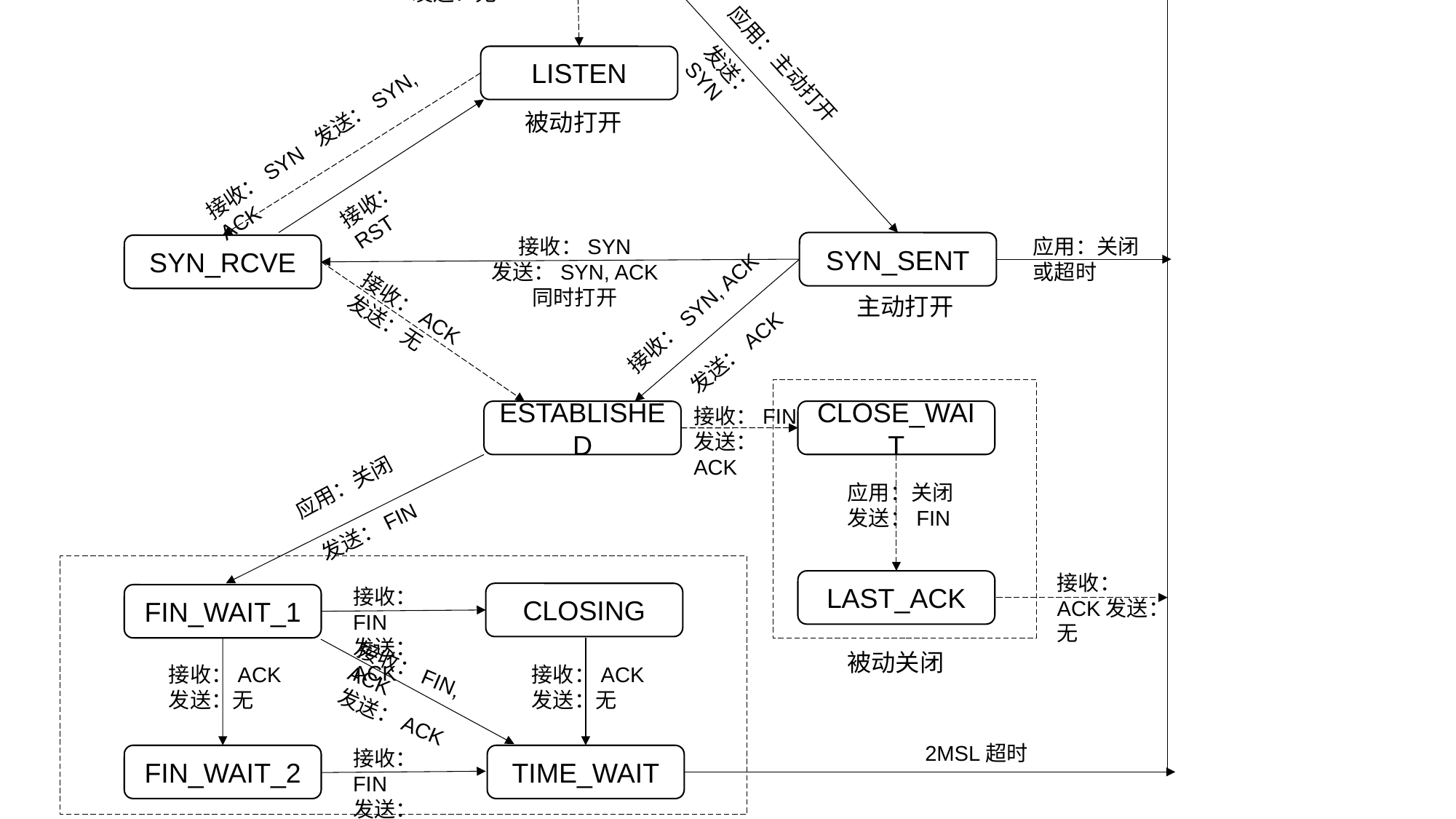

起始点
CLOSE
应用：主动打开
发送：SYN
应用：被动打开
发送：无
LISTEN
被动打开
接收：SYN  发送：SYN, ACK
接收：RST
应用：关闭
或超时
接收：SYN
发送：SYN, ACK
同时打开
SYN_SENT
SYN_RCVE
主动打开
接收：SYN, ACK
接收：ACK
发送：无
发送：ACK

接收：FIN
发送：ACK
CLOSE_WAIT
ESTABLISHED
应用：关闭
发送：FIN
应用：关闭
发送：FIN

接收：ACK发送：无
LAST_ACK
接收：FIN
发送：ACK
CLOSING
FIN_WAIT_1
接收：FIN, ACK
发送：ACK
被动关闭
接收：ACK
发送：无
接收：ACK
发送：无
2MSL超时
接收：FIN
发送：ACK
FIN_WAIT_2
TIME_WAIT
主动关闭